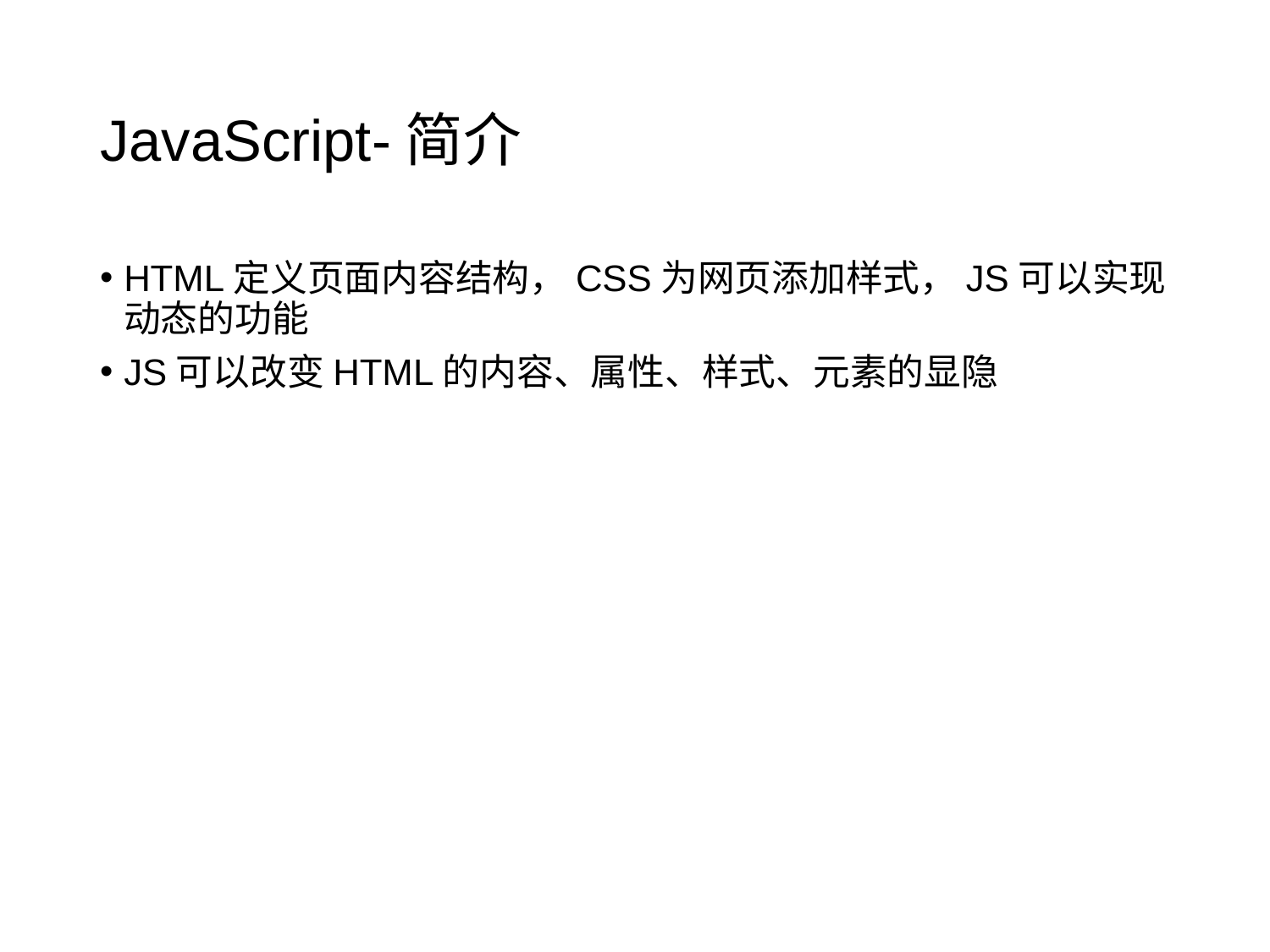

# JavaScript-简介
HTML定义页面内容结构，CSS为网页添加样式，JS可以实现动态的功能
JS可以改变HTML的内容、属性、样式、元素的显隐